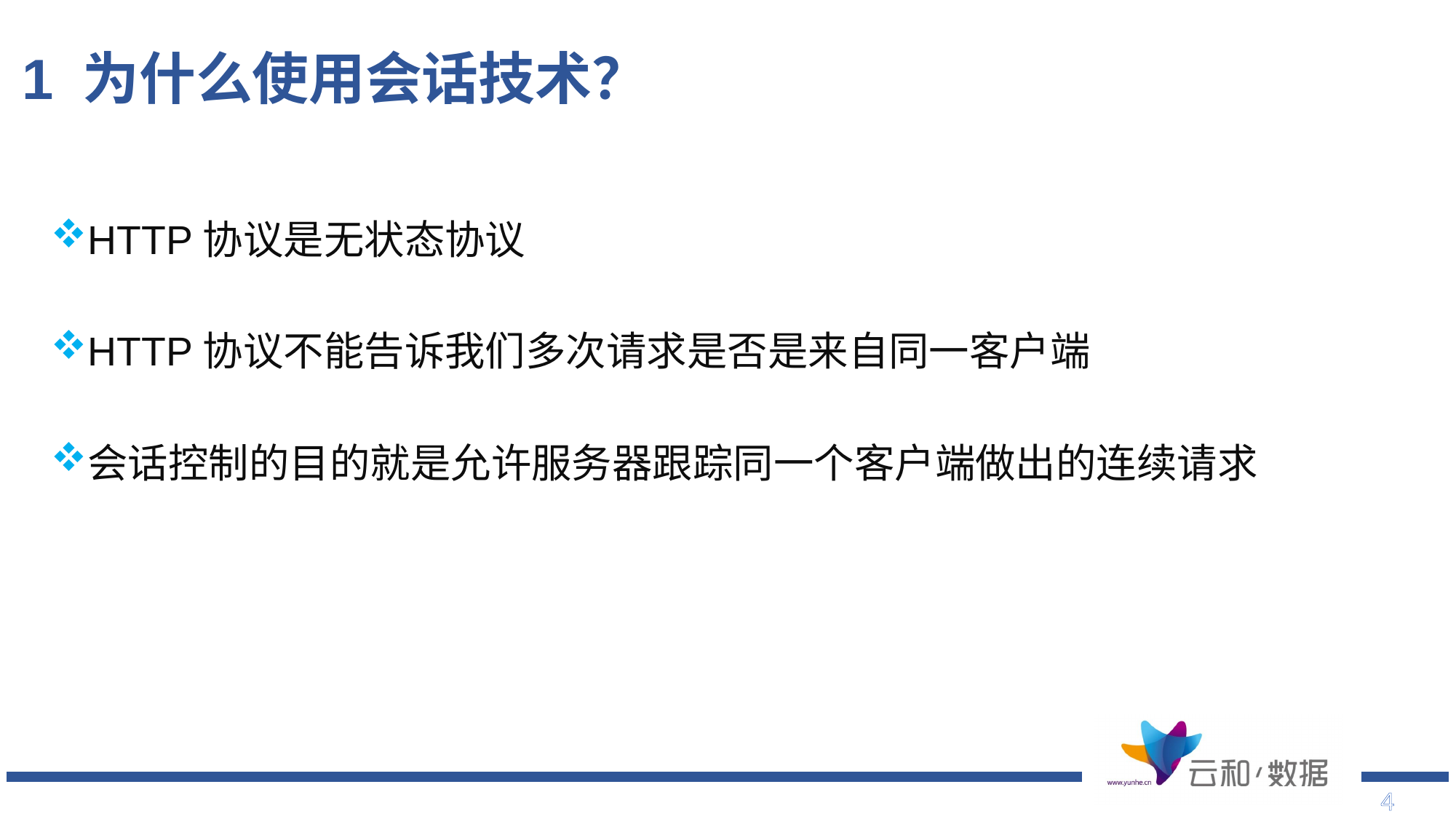

1 为什么使用会话技术？
HTTP协议是无状态协议
HTTP协议不能告诉我们多次请求是否是来自同一客户端
会话控制的目的就是允许服务器跟踪同一个客户端做出的连续请求